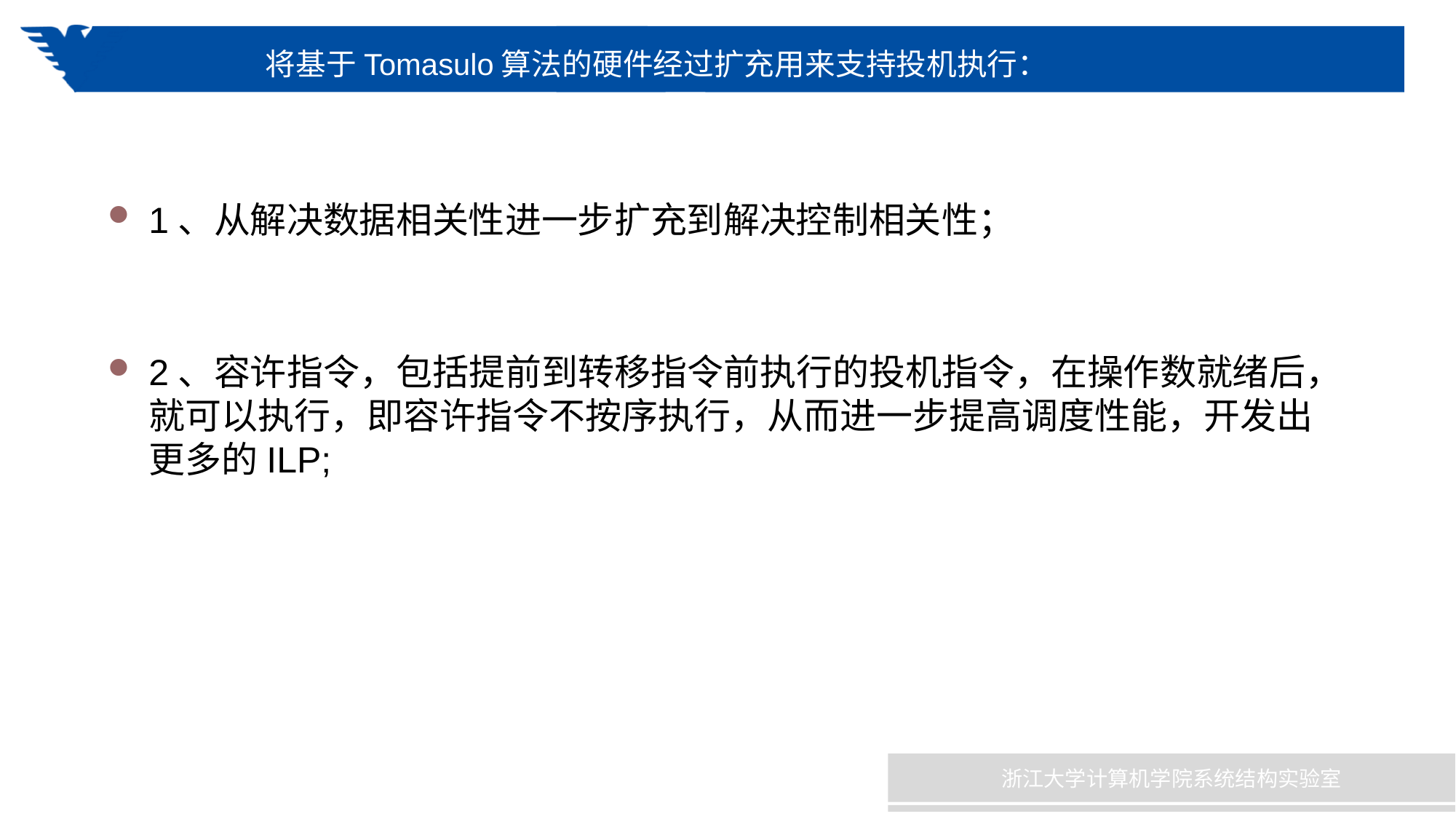

# 将基于Tomasulo算法的硬件经过扩充用来支持投机执行：
1、从解决数据相关性进一步扩充到解决控制相关性；

2、容许指令，包括提前到转移指令前执行的投机指令，在操作数就绪后，就可以执行，即容许指令不按序执行，从而进一步提高调度性能，开发出更多的ILP;